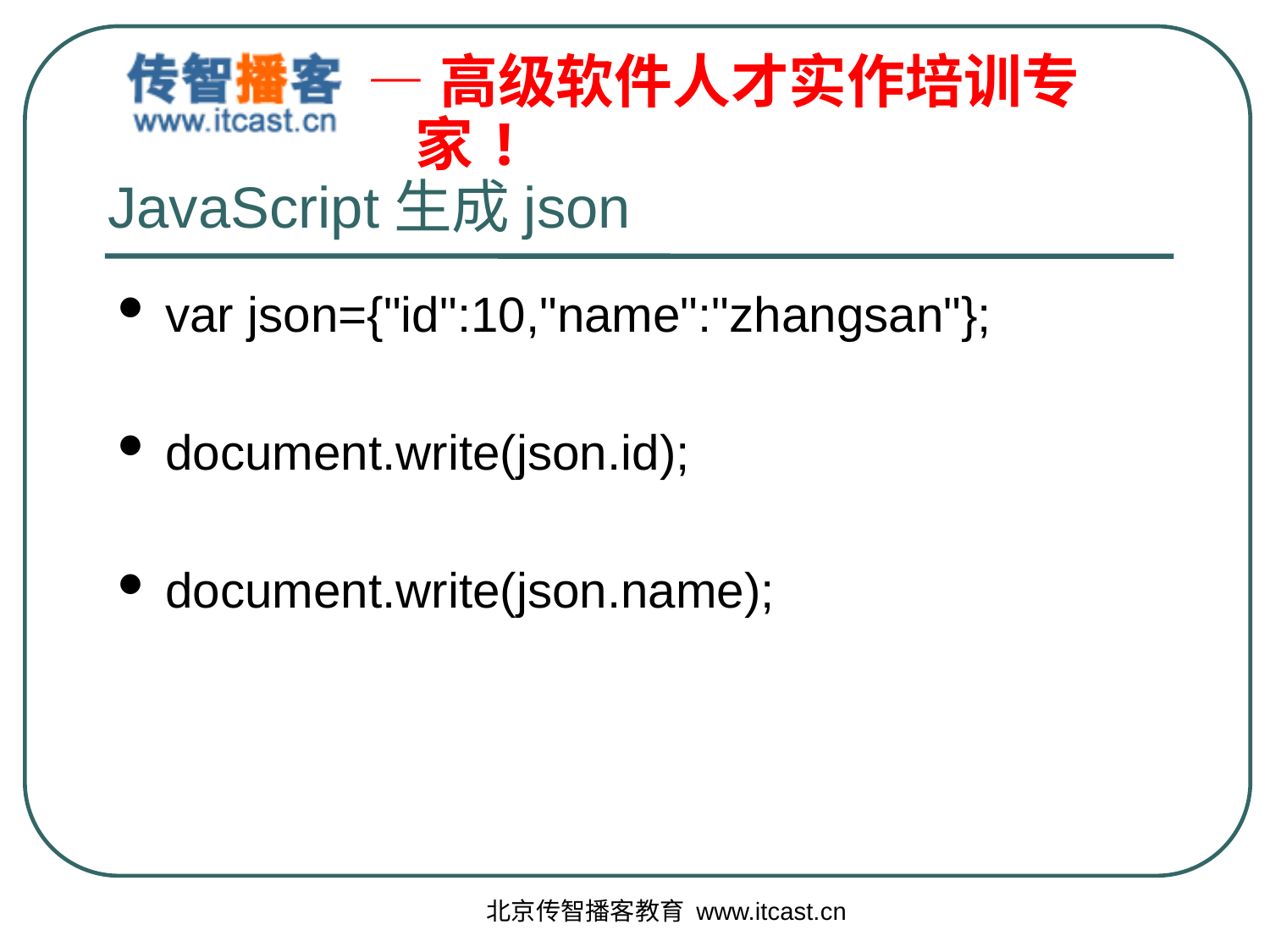

# JavaScript生成json
var json={"id":10,"name":"zhangsan"};

document.write(json.id);

document.write(json.name);
北京传智播客教育 www.itcast.cn